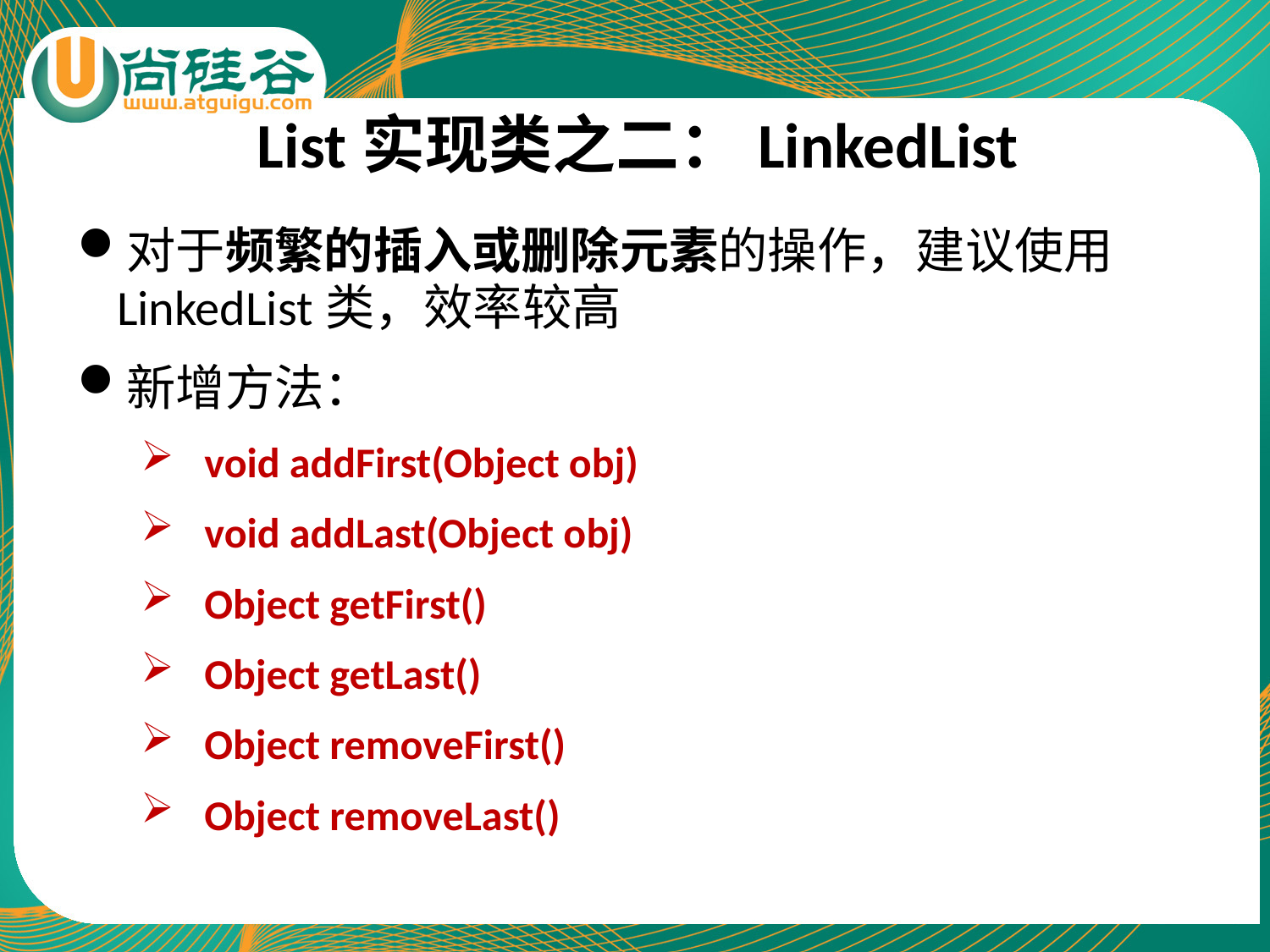

List实现类之二：LinkedList
对于频繁的插入或删除元素的操作，建议使用LinkedList类，效率较高
新增方法：
void addFirst(Object obj)
void addLast(Object obj)
Object getFirst()
Object getLast()
Object removeFirst()
Object removeLast()